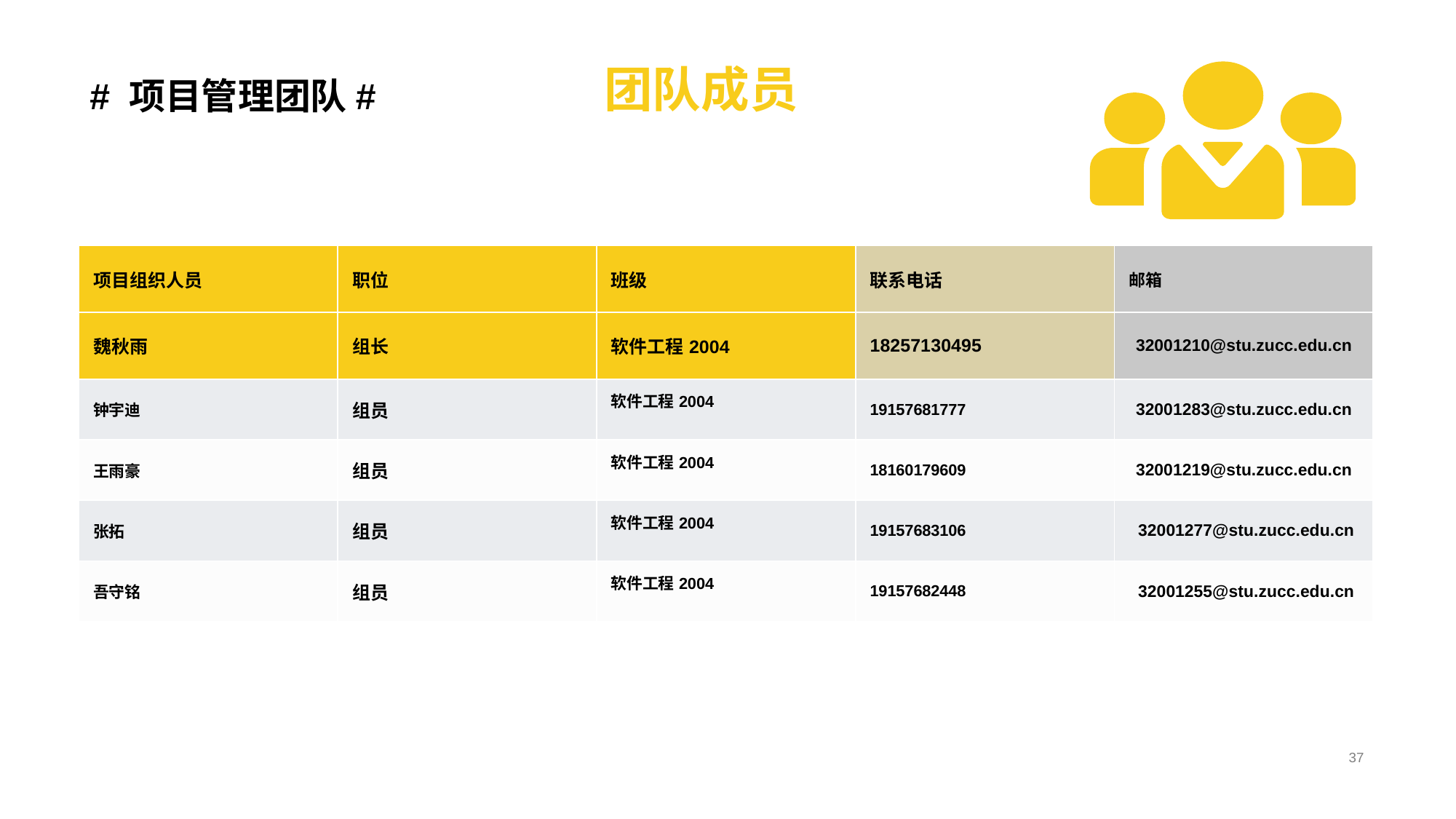

# # 项目管理团队#
团队成员

| 项目组织人员 | 职位 | 班级 | 联系电话 | 邮箱 |
| --- | --- | --- | --- | --- |
| 魏秋雨 | 组长 | 软件工程2004 | 18257130495 | 32001210@stu.zucc.edu.cn |
| 钟宇迪 | 组员 | 软件工程2004 | 19157681777 | 32001283@stu.zucc.edu.cn |
| 王雨豪 | 组员 | 软件工程2004 | 18160179609 | 32001219@stu.zucc.edu.cn |
| 张拓 | 组员 | 软件工程2004 | 19157683106 | 32001277@stu.zucc.edu.cn |
| 吾守铭 | 组员 | 软件工程2004 | 19157682448 | 32001255@stu.zucc.edu.cn |
37